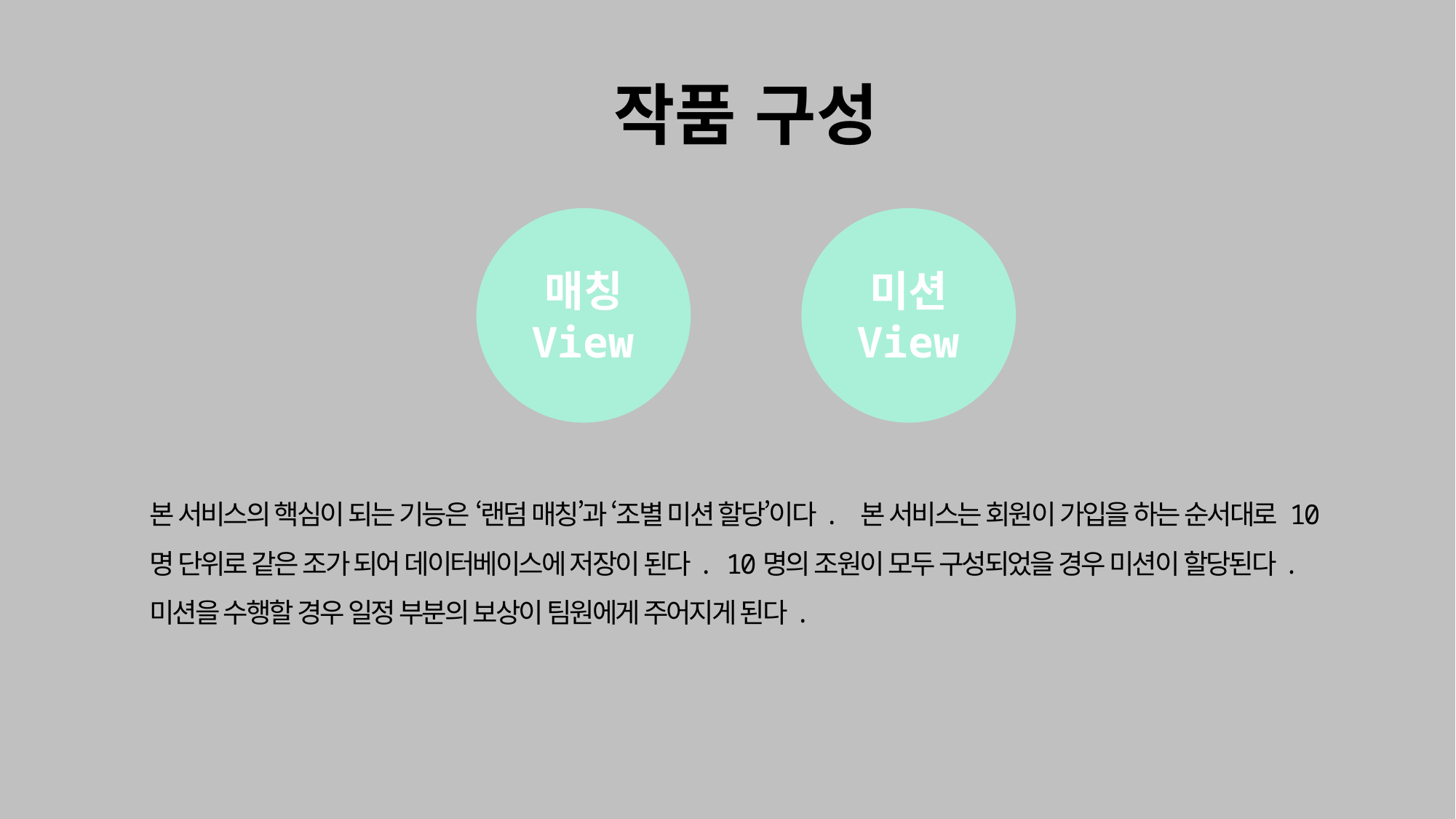

작품 구성
매칭
View
미션
View
본 서비스의 핵심이 되는 기능은 ‘랜덤 매칭’과 ‘조별 미션 할당’이다. 본 서비스는 회원이 가입을 하는 순서대로 10명 단위로 같은 조가 되어 데이터베이스에 저장이 된다. 10명의 조원이 모두 구성되었을 경우 미션이 할당된다. 미션을 수행할 경우 일정 부분의 보상이 팀원에게 주어지게 된다.